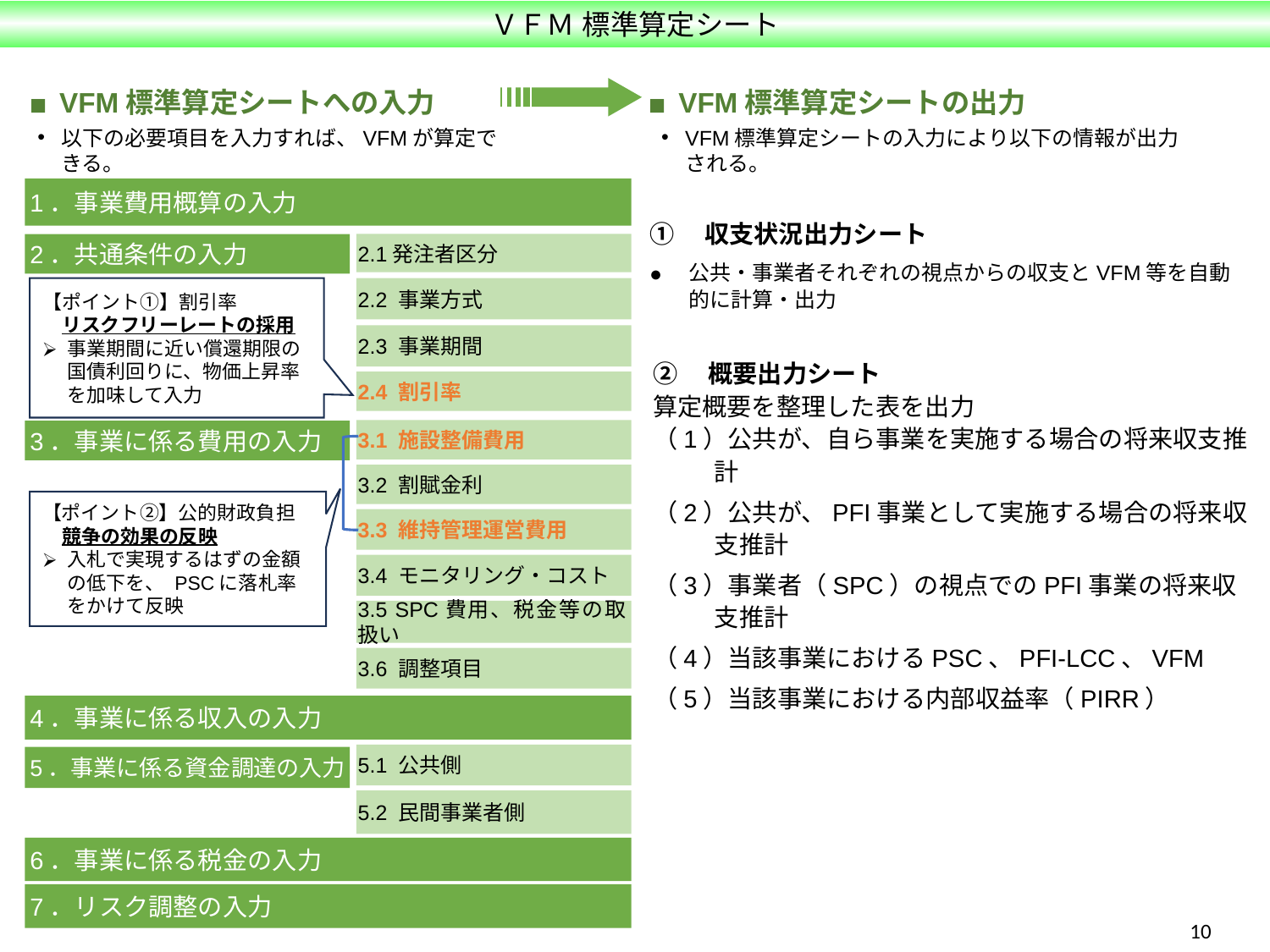

ＶＦＭ 標準算定シート

VFM標準算定シートへの入力
VFM標準算定シートの出力
以下の必要項目を入力すれば、VFMが算定できる。
VFM標準算定シートの入力により以下の情報が出力される。
1．事業費用概算の入力
①　収支状況出力シート
公共・事業者それぞれの視点からの収支とVFM等を自動的に計算・出力
2.1発注者区分
2．共通条件の入力
2.2 事業方式
2.3 事業期間
2.4 割引率
3.1 施設整備費用
3．事業に係る費用の入力
3.2 割賦金利
3.3 維持管理運営費用
3.4 モニタリング・コスト
3.5 SPC費用、税金等の取扱い
3.6 調整項目
4．事業に係る収入の入力
5.1 公共側
5．事業に係る資金調達の入力
5.2 民間事業者側
6．事業に係る税金の入力
7．リスク調整の入力
【ポイント①】割引率
　リスクフリーレートの採用
事業期間に近い償還期限の国債利回りに、物価上昇率を加味して入力
②　概要出力シート
算定概要を整理した表を出力
（1）公共が、自ら事業を実施する場合の将来収支推計
（2）公共が、PFI事業として実施する場合の将来収支推計
（3）事業者（SPC）の視点でのPFI事業の将来収支推計
（4）当該事業におけるPSC、PFI-LCC、VFM
（5）当該事業における内部収益率（PIRR）

【ポイント②】公的財政負担
　競争の効果の反映
入札で実現するはずの金額の低下を、 PSCに落札率をかけて反映
10